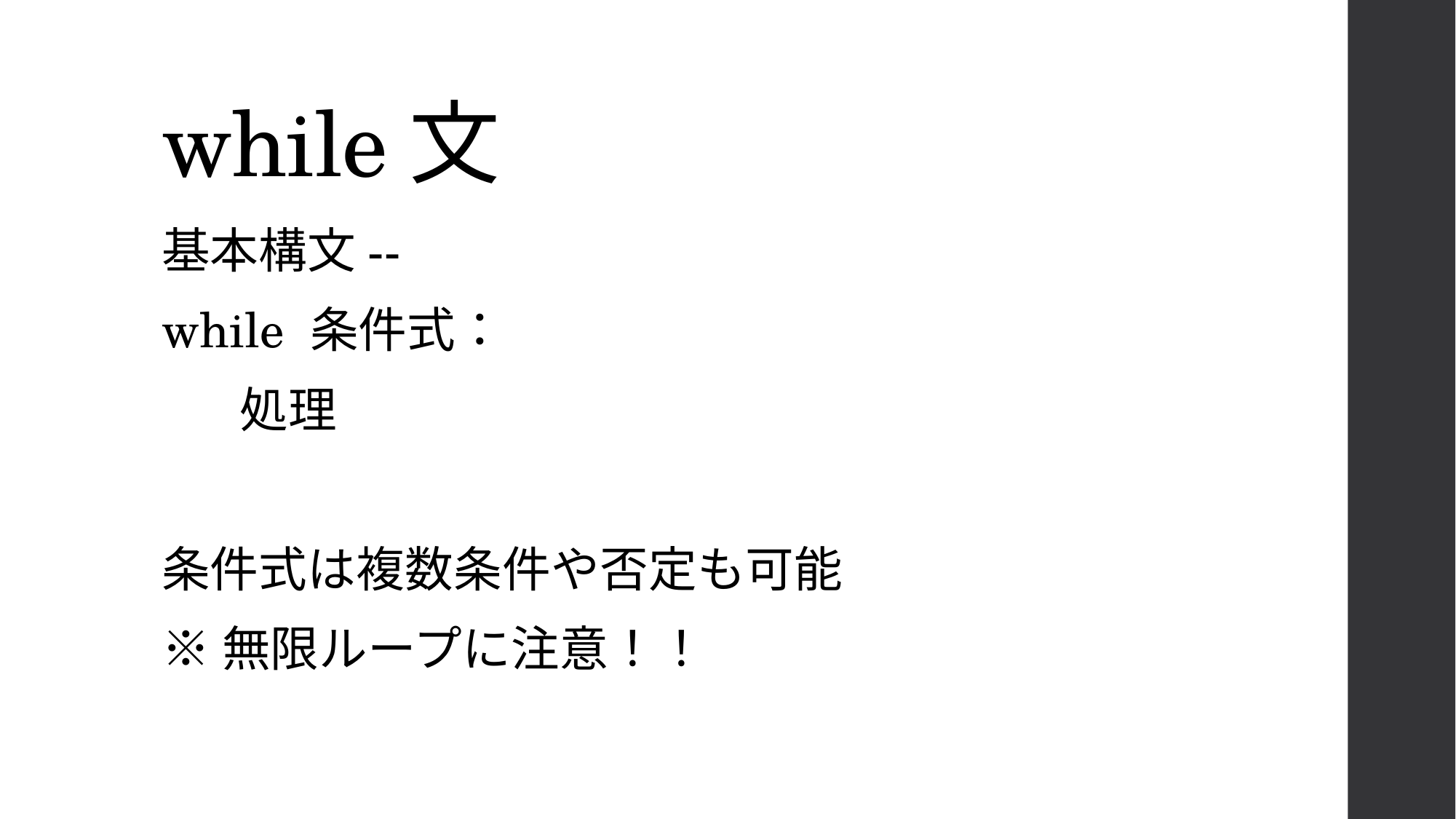

# while文
基本構文--
while 条件式：
      処理

条件式は複数条件や否定も可能
※無限ループに注意！！